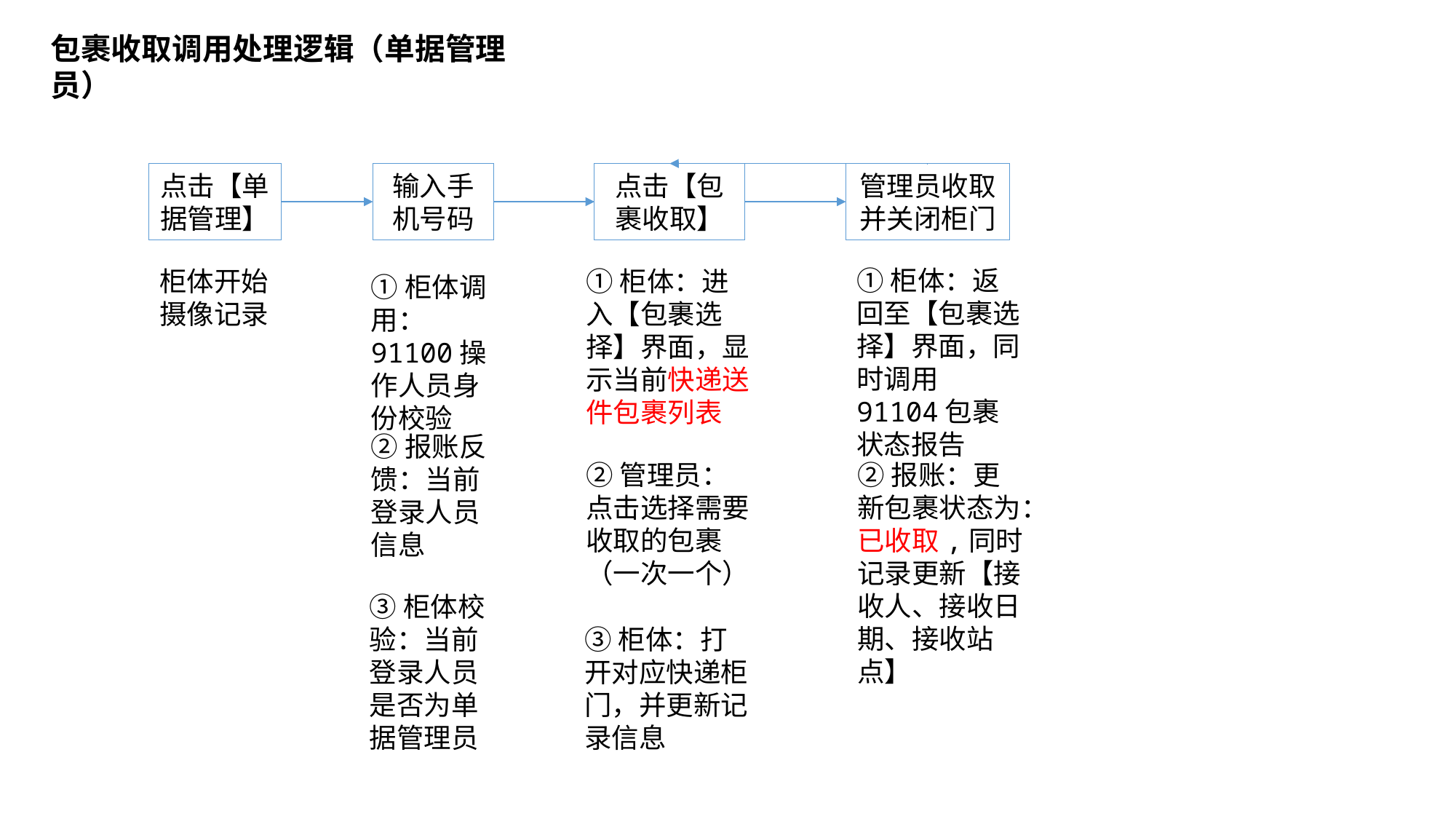

包裹收取调用处理逻辑（单据管理员）
点击【包裹收取】
管理员收取并关闭柜门
输入手机号码
点击【单据管理】
①柜体：返回至【包裹选择】界面，同时调用91104包裹状态报告
①柜体：进入【包裹选择】界面，显示当前快递送件包裹列表
柜体开始摄像记录
①柜体调用：91100操作人员身份校验
②报账反馈：当前登录人员信息
②管理员：点击选择需要收取的包裹（一次一个）
②报账：更新包裹状态为：已收取,同时记录更新【接收人、接收日期、接收站点】
③柜体校验：当前登录人员是否为单据管理员
③柜体：打开对应快递柜门，并更新记录信息